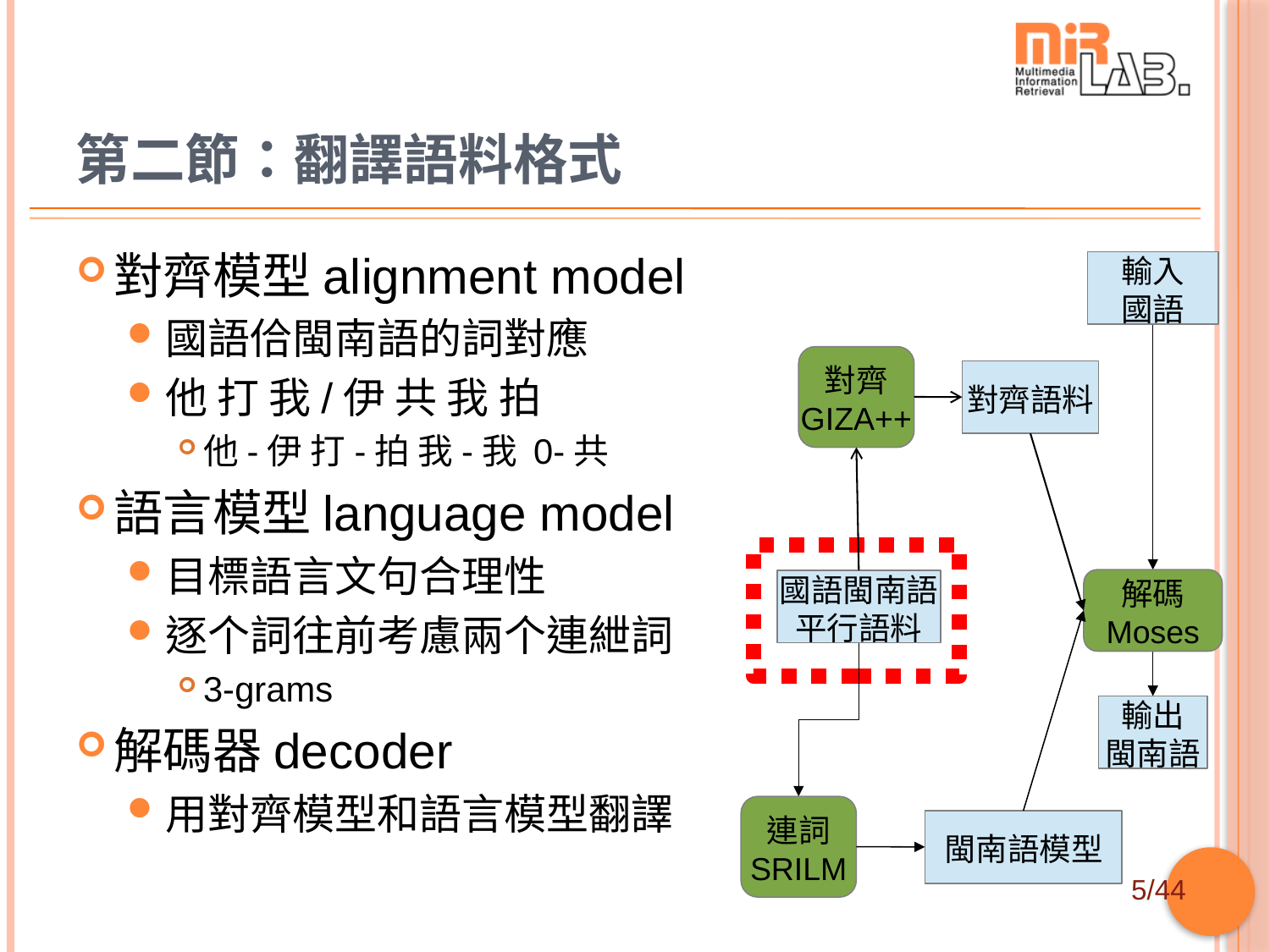

# 第二節：翻譯語料格式
對齊模型alignment model
國語佮閩南語的詞對應
他 打 我/伊 共 我 拍
他-伊 打-拍 我-我 0-共
語言模型language model
目標語言文句合理性
逐个詞往前考慮兩个連紲詞
3-grams
解碼器decoder
用對齊模型和語言模型翻譯
輸入
國語
對齊
GIZA++
對齊語料

國語閩南語
平行語料
解碼
Moses
輸出
閩南語
連詞
SRILM
閩南語模型